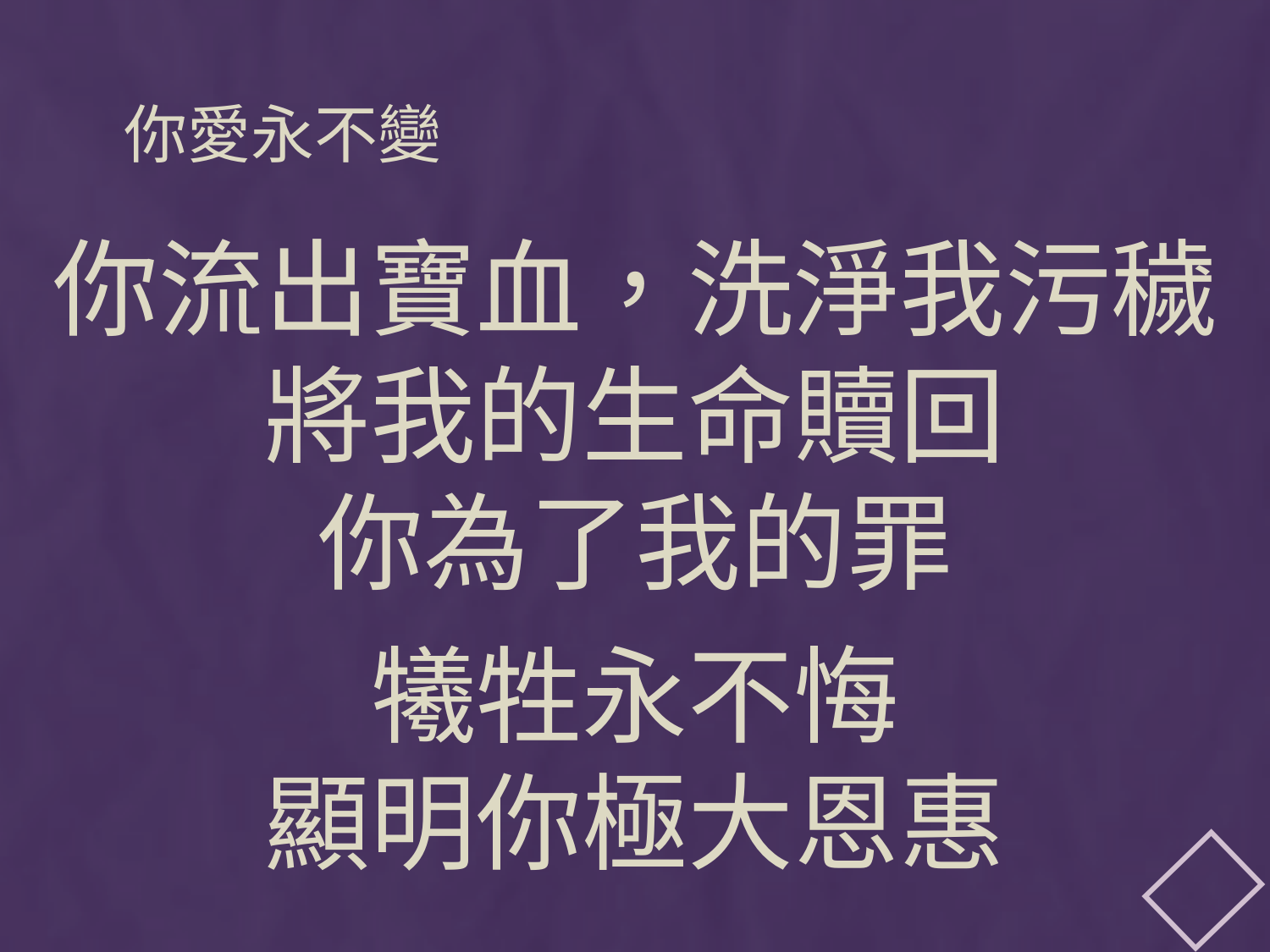

# 你愛永不變
你流出寶血，洗淨我污穢
將我的生命贖回
你為了我的罪
犧牲永不悔
顯明你極大恩惠